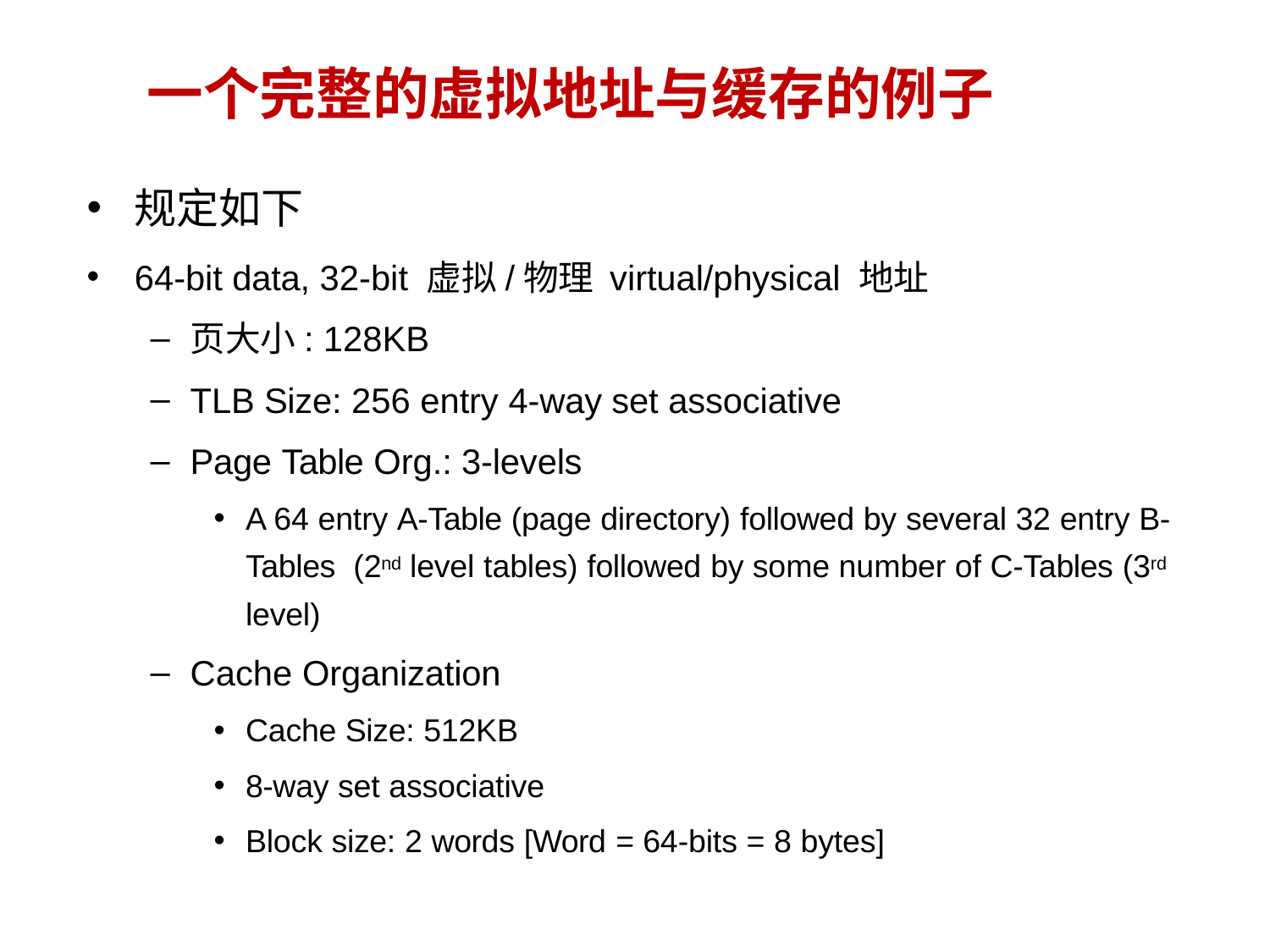

# 一个完整的虚拟地址与缓存的例子
规定如下
64-bit data, 32-bit 虚拟/物理 virtual/physical 地址
页大小: 128KB
TLB Size: 256 entry 4-way set associative
Page Table Org.: 3-levels
A 64 entry A-Table (page directory) followed by several 32 entry B-Tables  (2nd level tables) followed by some number of C-Tables (3rd level)
Cache Organization
Cache Size: 512KB
8-way set associative
Block size: 2 words [Word = 64-bits = 8 bytes]